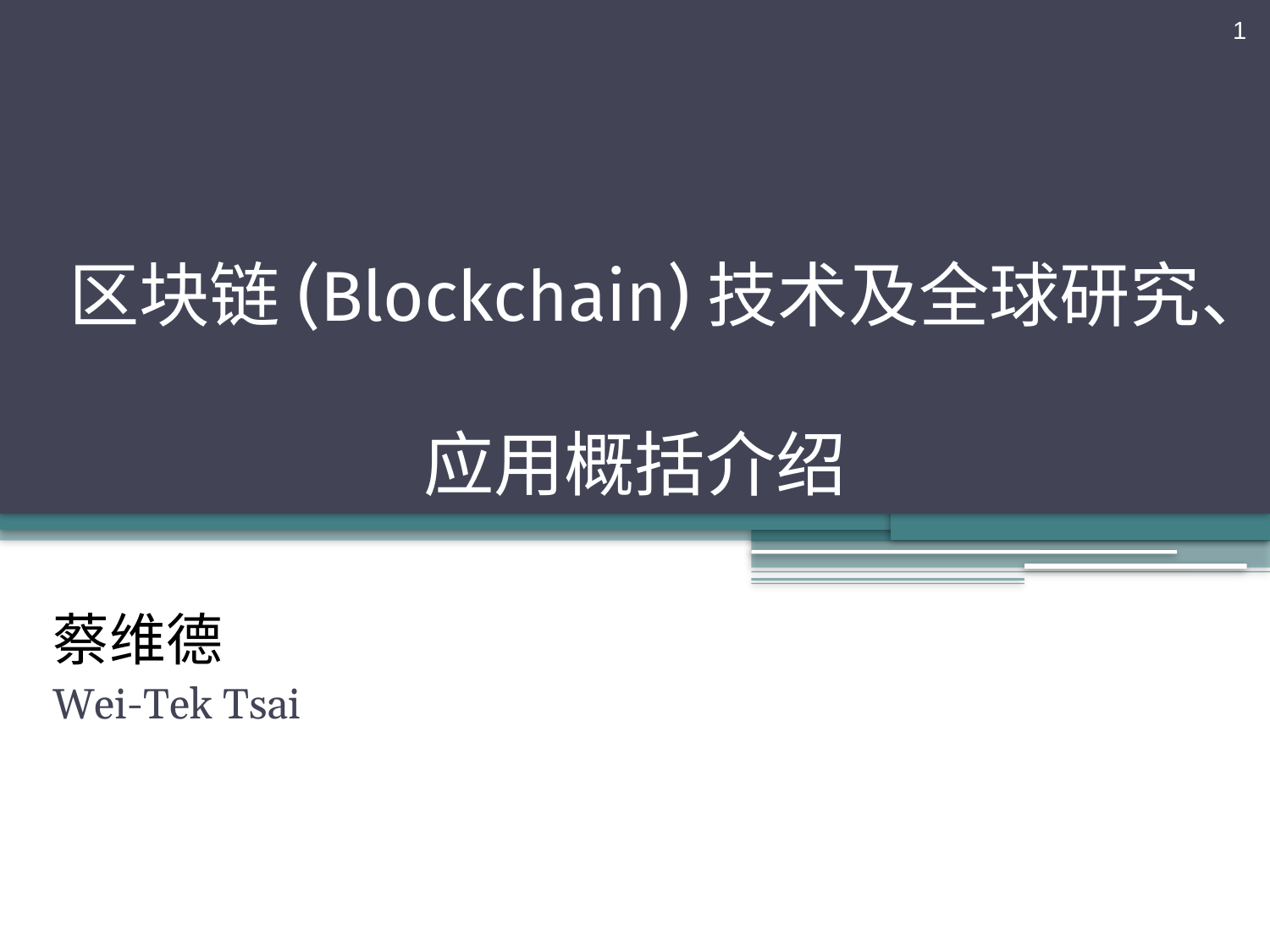

1
# 区块链(Blockchain)技术及全球研究、 应用概括介绍

蔡维德
Wei-Tek Tsai